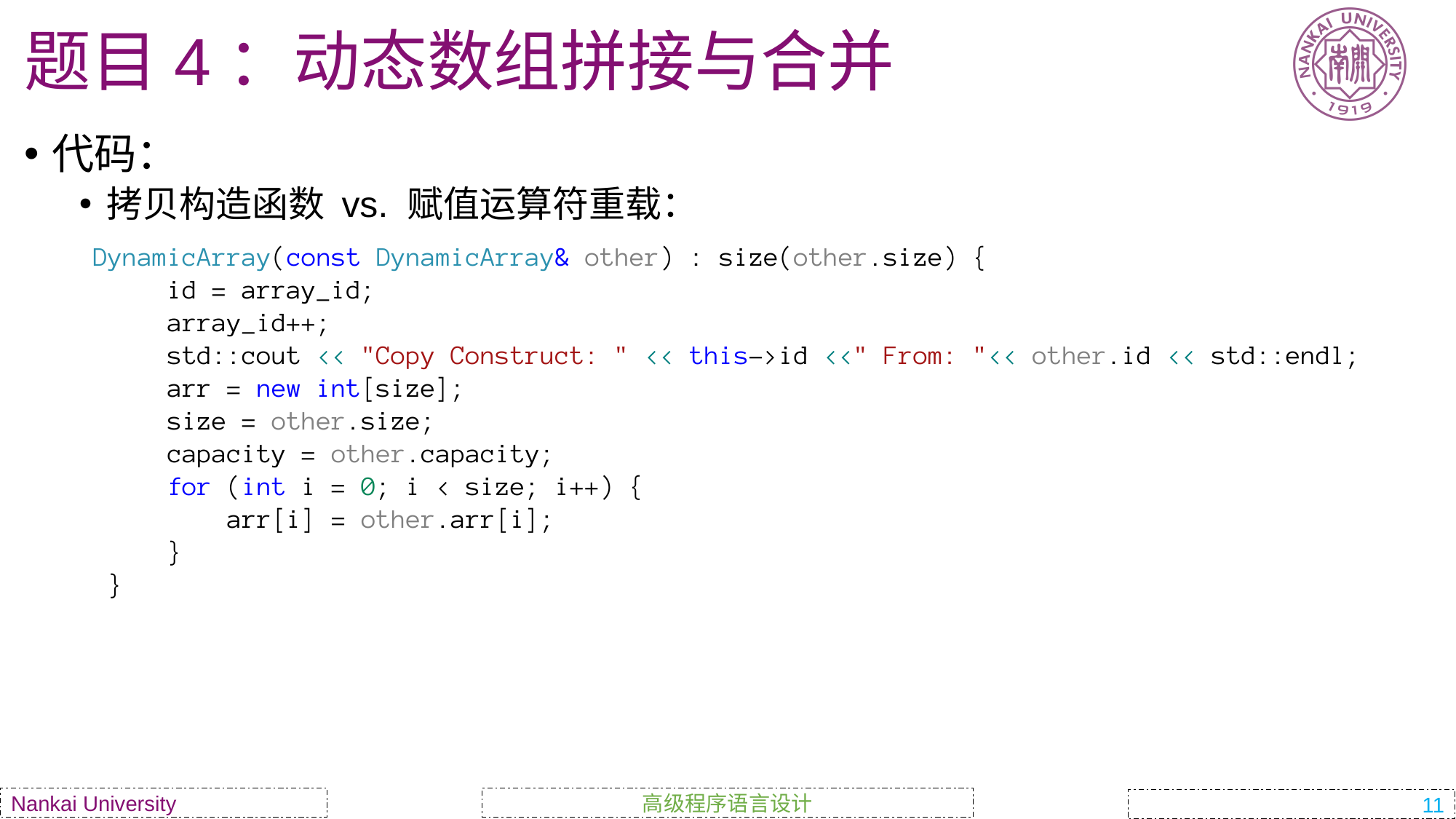

# 题目4：动态数组拼接与合并
代码：
拷贝构造函数 vs. 赋值运算符重载：

   DynamicArray(const DynamicArray& other) : size(other.size) {
        id = array_id;
        array_id++;
        std::cout << "Copy Construct: " << this->id <<" From: "<< other.id << std::endl;
        arr = new int[size];
        size = other.size;
        capacity = other.capacity;
        for (int i = 0; i < size; i++) {
            arr[i] = other.arr[i];
        }
    }
高级程序语言设计
Nankai University
11